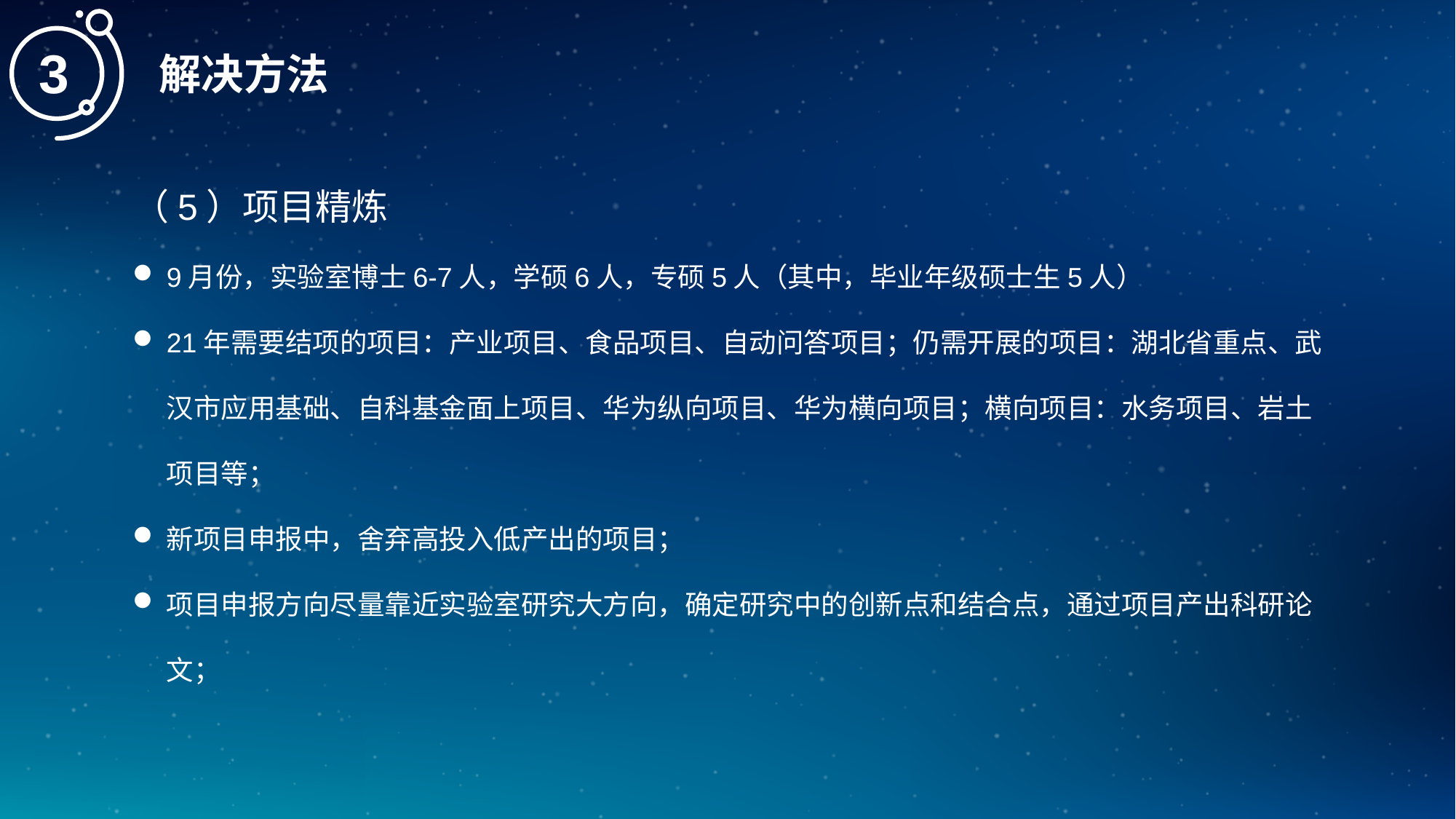

3

解决方法
（5）项目精炼
9月份，实验室博士6-7人，学硕6人，专硕5人（其中，毕业年级硕士生5人）
21年需要结项的项目：产业项目、食品项目、自动问答项目；仍需开展的项目：湖北省重点、武汉市应用基础、自科基金面上项目、华为纵向项目、华为横向项目；横向项目：水务项目、岩土项目等；
新项目申报中，舍弃高投入低产出的项目；
项目申报方向尽量靠近实验室研究大方向，确定研究中的创新点和结合点，通过项目产出科研论文；